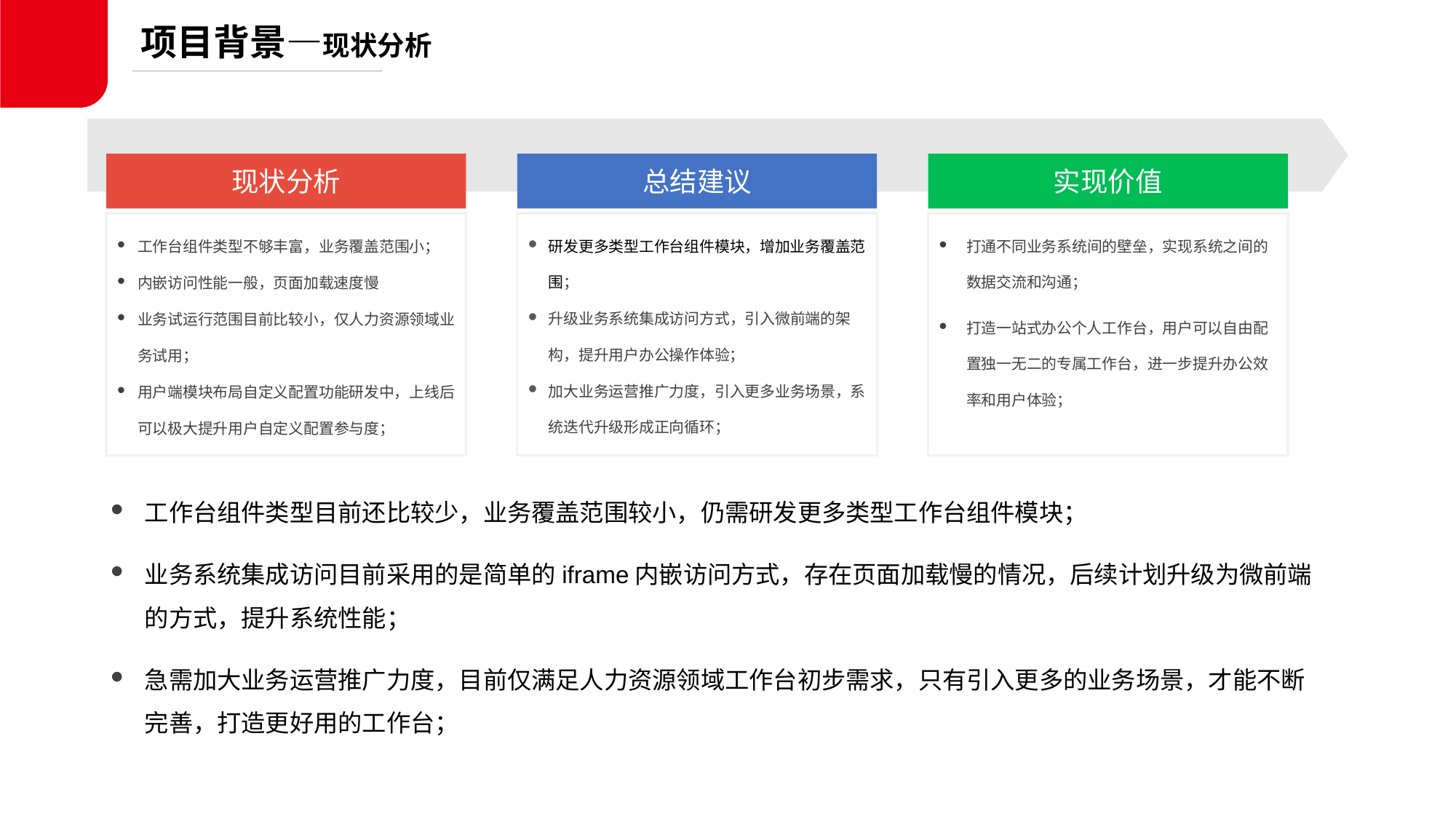

项目背景—现状分析

现状分析
工作台组件类型不够丰富，业务覆盖范围小；
内嵌访问性能一般，页面加载速度慢
业务试运行范围目前比较小，仅人力资源领域业务试用；
用户端模块布局自定义配置功能研发中，上线后可以极大提升用户自定义配置参与度；

总结建议
研发更多类型工作台组件模块，增加业务覆盖范围；
升级业务系统集成访问方式，引入微前端的架构，提升用户办公操作体验；
加大业务运营推广力度，引入更多业务场景，系统迭代升级形成正向循环；
实现价值
打通不同业务系统间的壁垒，实现系统之间的数据交流和沟通；
打造一站式办公个人工作台，用户可以自由配置独一无二的专属工作台，进一步提升办公效率和用户体验；
工作台组件类型目前还比较少，业务覆盖范围较小，仍需研发更多类型工作台组件模块；
业务系统集成访问目前采用的是简单的iframe内嵌访问方式，存在页面加载慢的情况，后续计划升级为微前端的方式，提升系统性能；
急需加大业务运营推广力度，目前仅满足人力资源领域工作台初步需求，只有引入更多的业务场景，才能不断完善，打造更好用的工作台；
6